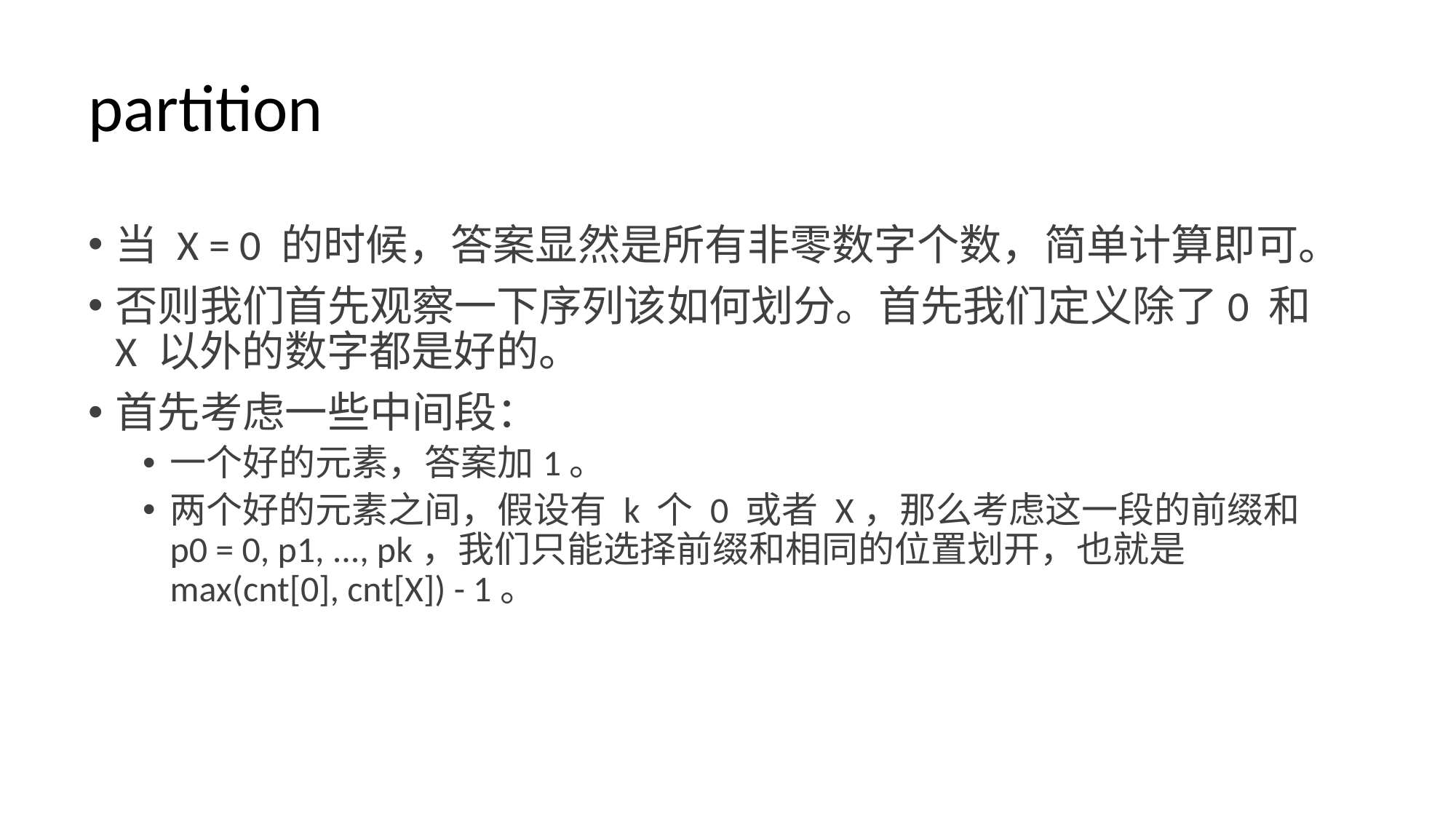

# partition
当 X = 0 的时候，答案显然是所有非零数字个数，简单计算即可。
否则我们首先观察一下序列该如何划分。首先我们定义除了0 和 X 以外的数字都是好的。
首先考虑一些中间段：
一个好的元素，答案加1。
两个好的元素之间，假设有 k 个 0 或者 X，那么考虑这一段的前缀和 p0 = 0, p1, ..., pk，我们只能选择前缀和相同的位置划开，也就是 max(cnt[0], cnt[X]) - 1。